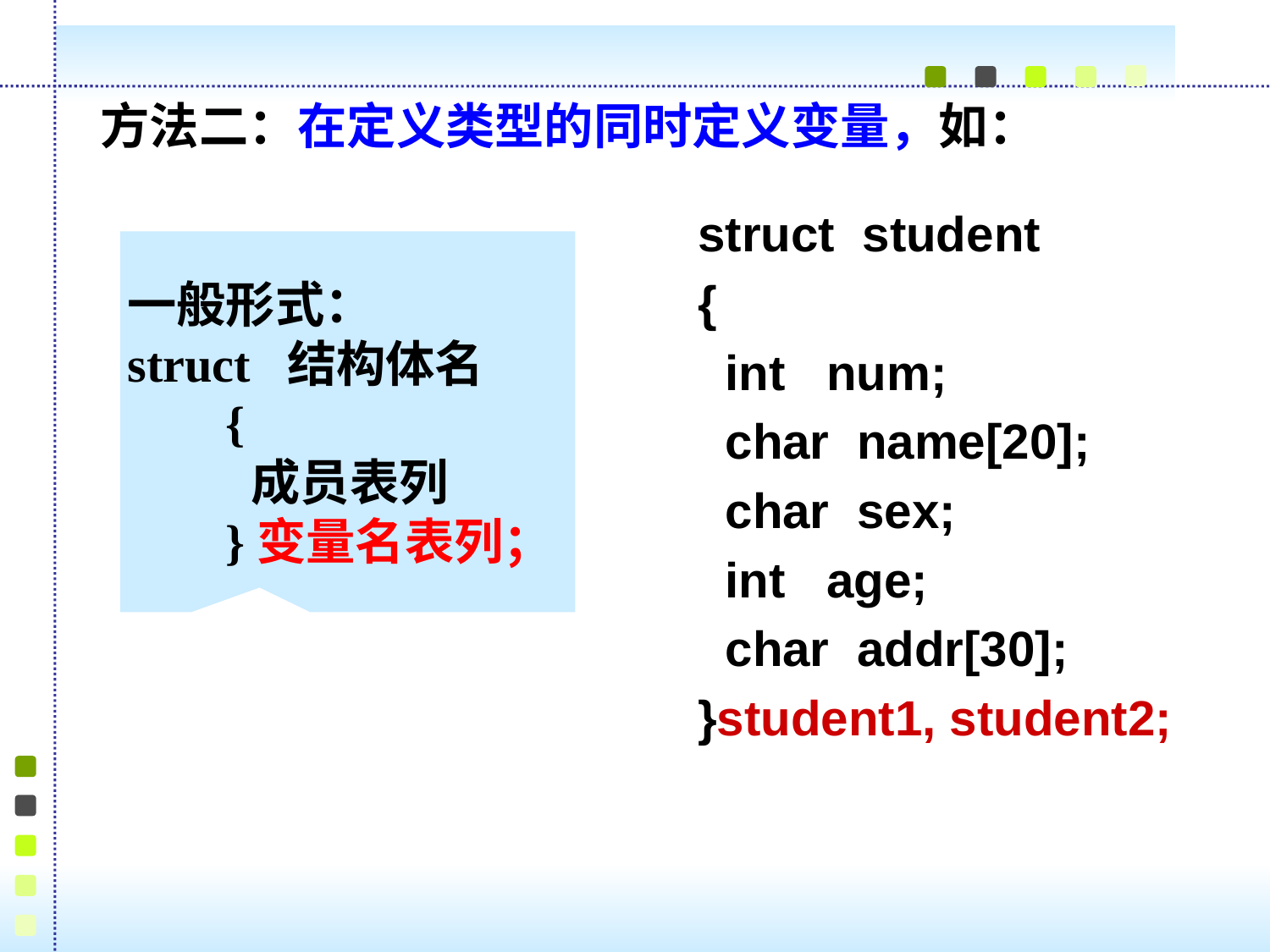

# 方法二：在定义类型的同时定义变量，如：
struct  student
{
  int   num;
  char  name[20];
  char  sex;
  int   age;
  char  addr[30];
}student1, student2;
一般形式：
struct  结构体名
        {
          成员表列
        }变量名表列；